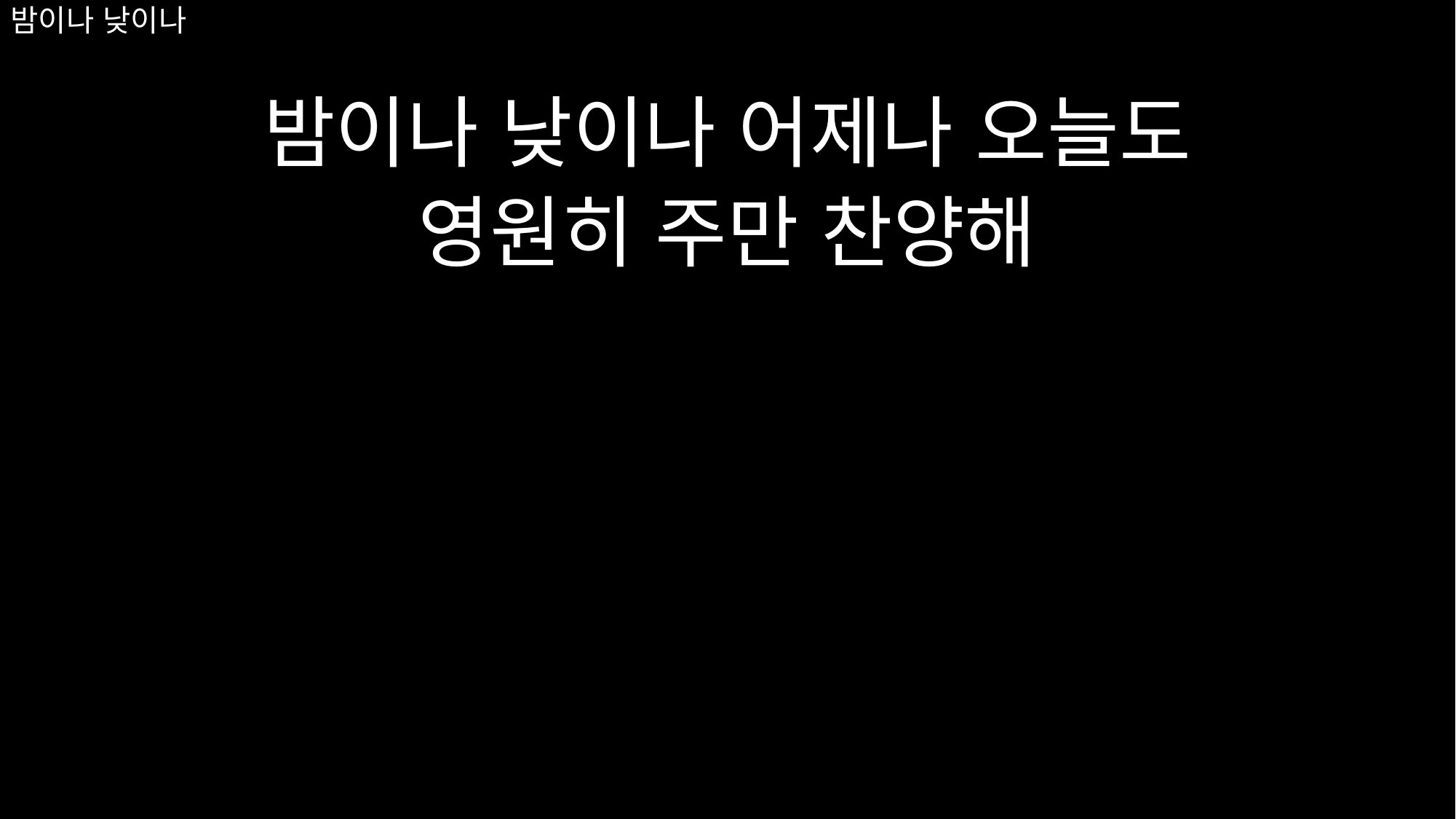

# 밤이나 낮이나
밤이나 낮이나 어제나 오늘도
영원히 주만 찬양해